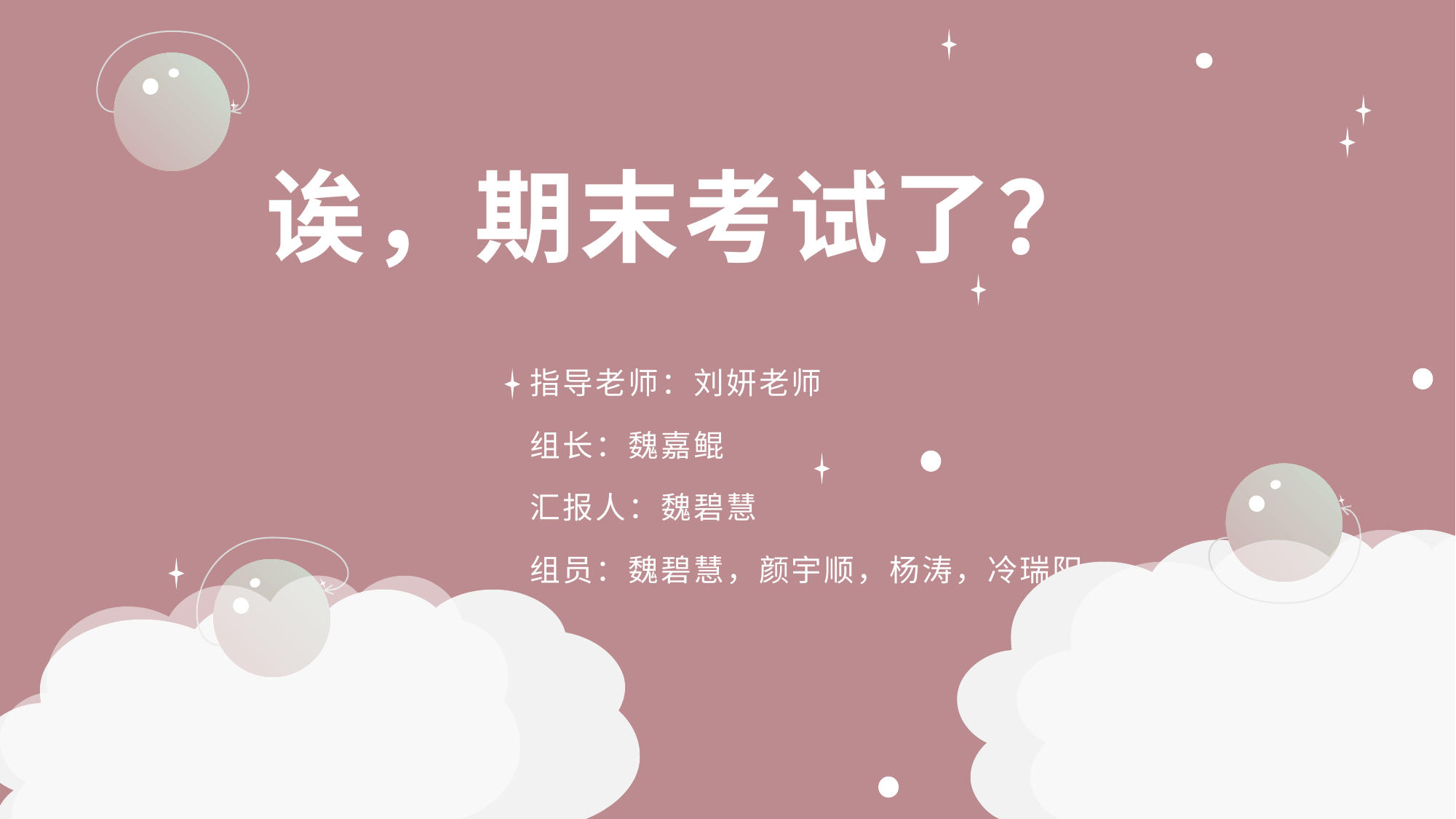

诶，期末考试了？

指导老师：刘妍老师
组长：魏嘉鲲
汇报人：魏碧慧
组员：魏碧慧，颜宇顺，杨涛，冷瑞阳

汇